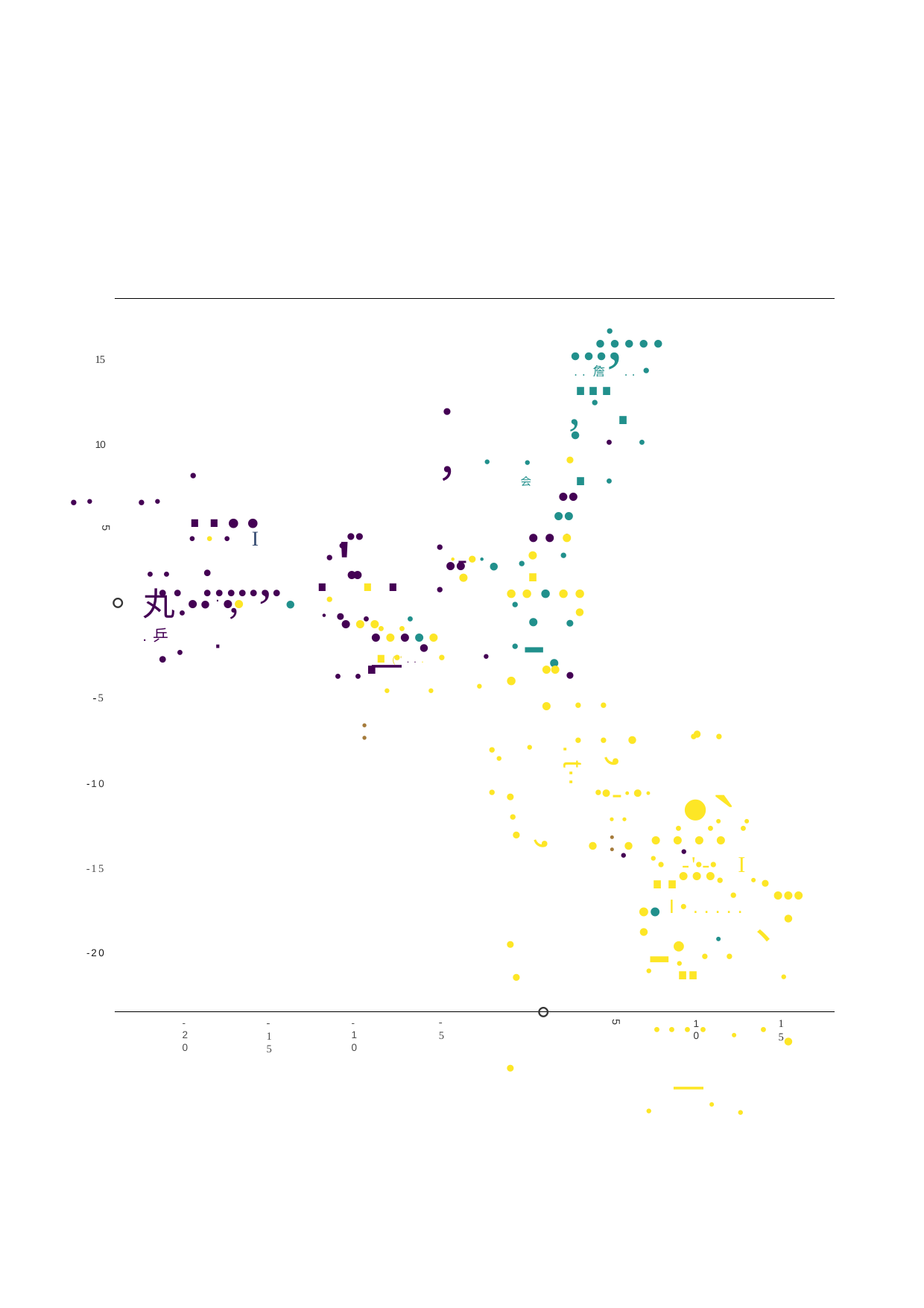

...,.
．

....
•••••
．
,	.
15
..詹..
．
．，．
．会
．．．
．．．．
10
．
....
....
••
．．．．
••
•• ••
. -.
．
．
．．
.'..
．
5
••• I
......
．．
．
．
.. :....,..
·-•·
．．丸．.，.乒 ．·
••	•
．．．．．一
．
．．
•• ••	•
． ．．
.('...
。
．
•••
· :
•••••
．．．．．．
•••
-5
．．．．
．． ．
．．
．
．•．•．
．
．．
. t··
，
`
•-·•· ．．．
．．．．．
-10
．
．．：
．．．
.. -..
••••
．．，
．、
• -'•-•	I
•••
-15
．
．．．
•••
．
．
••
I•.....
．． ．．．．．．．一．．
-20
．．
。

-5
-15
15
-20
-10
10
5